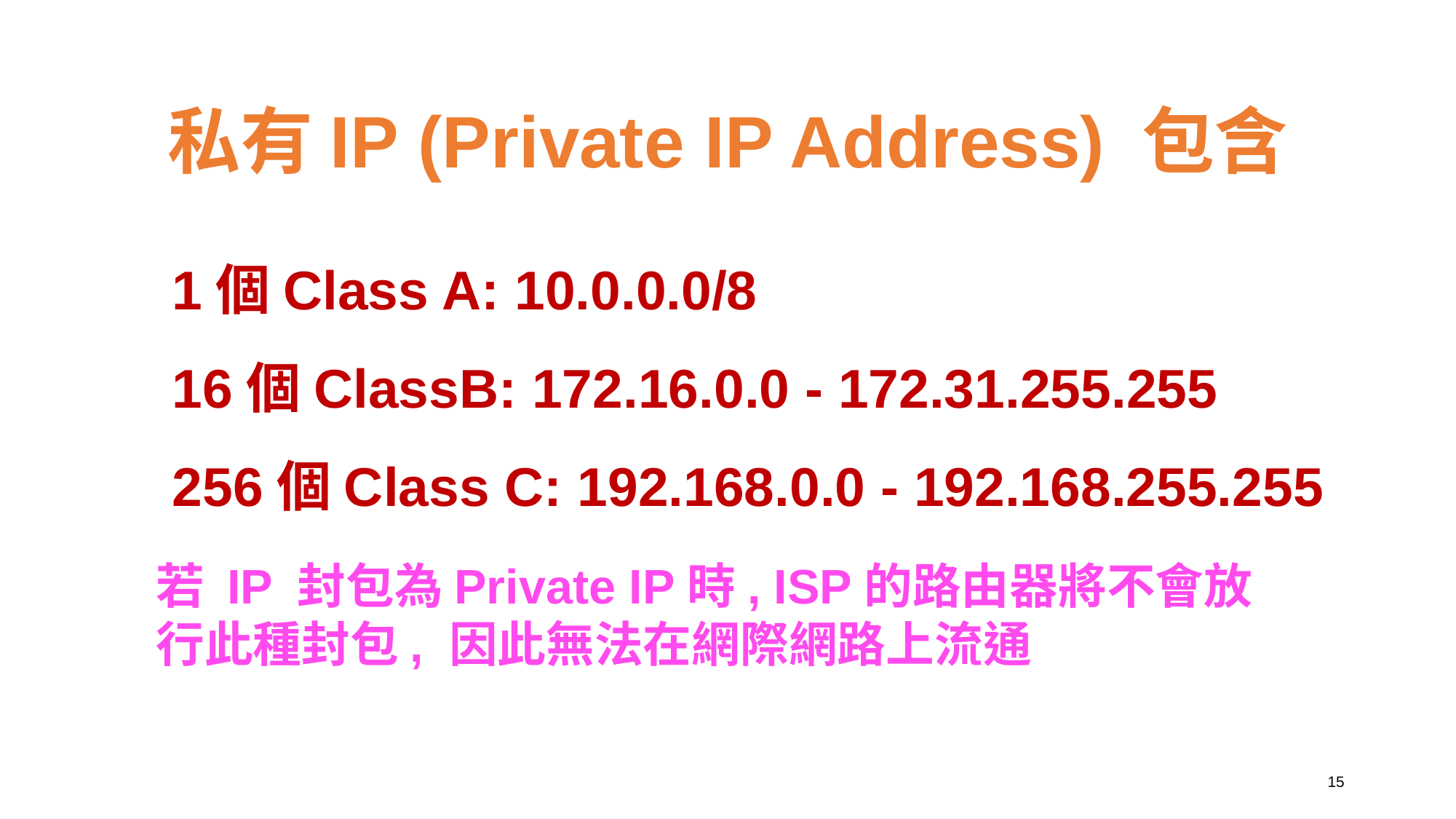

私有IP (Private IP Address) 包含
1個Class A: 10.0.0.0/8
16個ClassB: 172.16.0.0 - 172.31.255.255
256個Class C: 192.168.0.0 - 192.168.255.255
若 IP 封包為Private IP時, ISP的路由器將不會放行此種封包, 因此無法在網際網路上流通
15